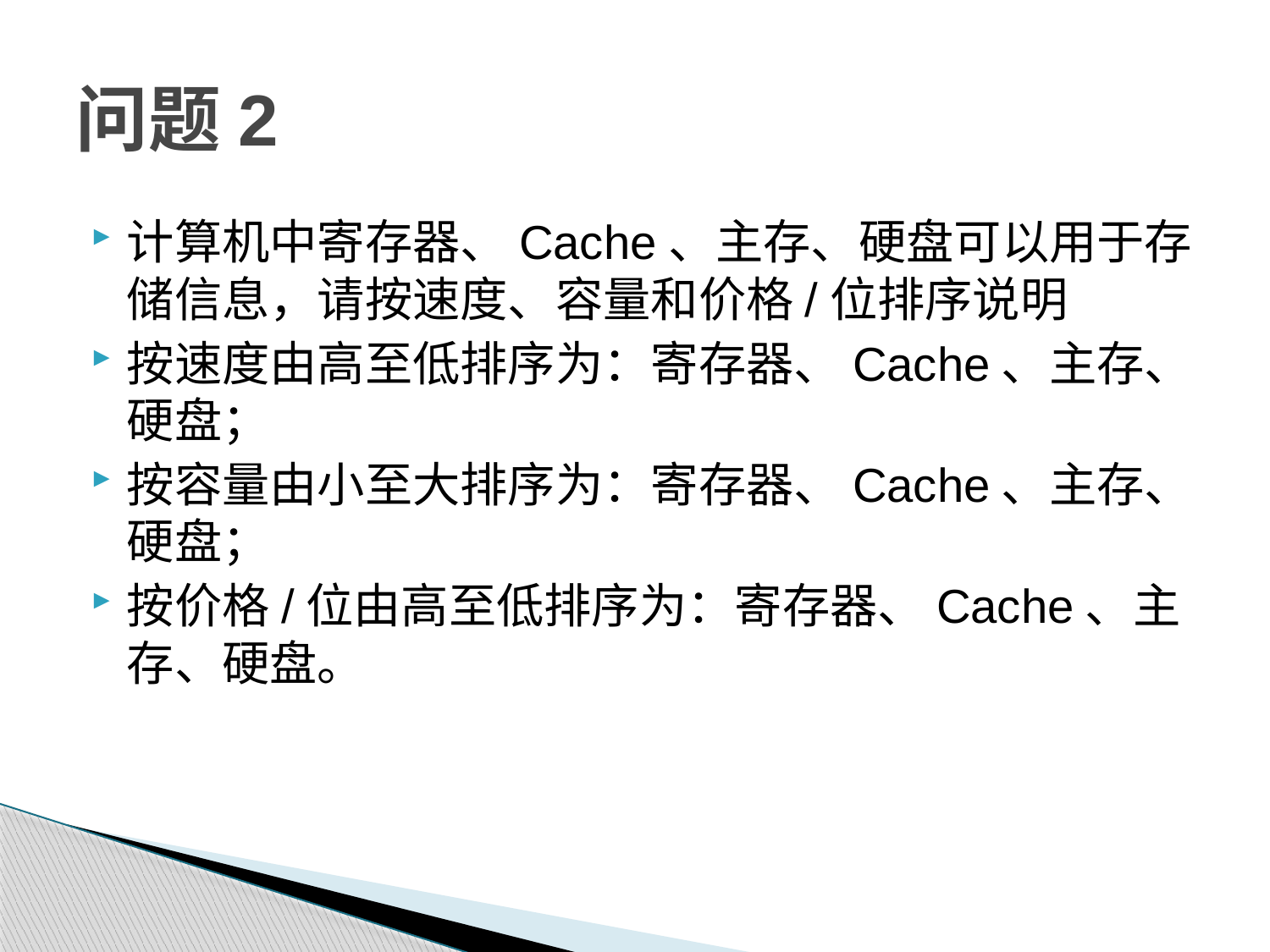

# 问题2
计算机中寄存器、Cache、主存、硬盘可以用于存储信息，请按速度、容量和价格/位排序说明
按速度由高至低排序为：寄存器、Cache、主存、硬盘；
按容量由小至大排序为：寄存器、Cache、主存、硬盘；
按价格/位由高至低排序为：寄存器、Cache、主存、硬盘。